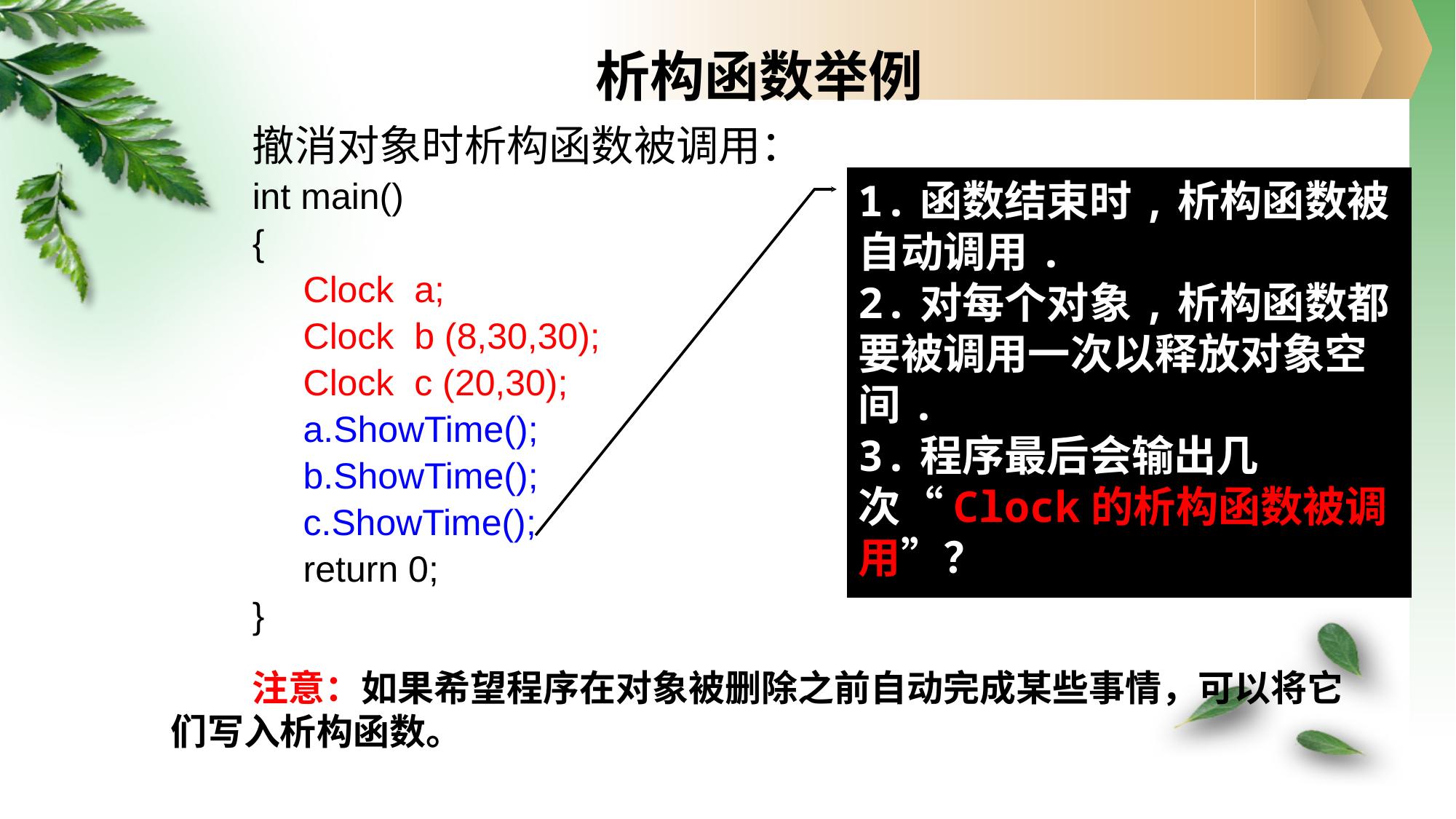

# 析构函数举例
撤消对象时析构函数被调用：
int main()
{
     Clock  a;
     Clock  b (8,30,30);
     Clock  c (20,30);
     a.ShowTime();
     b.ShowTime();
     c.ShowTime();
     return 0;
}

1.函数结束时,析构函数被自动调用.
2.对每个对象,析构函数都要被调用一次以释放对象空间.
3.程序最后会输出几次“Clock的析构函数被调用”？

注意：如果希望程序在对象被删除之前自动完成某些事情，可以将它们写入析构函数。